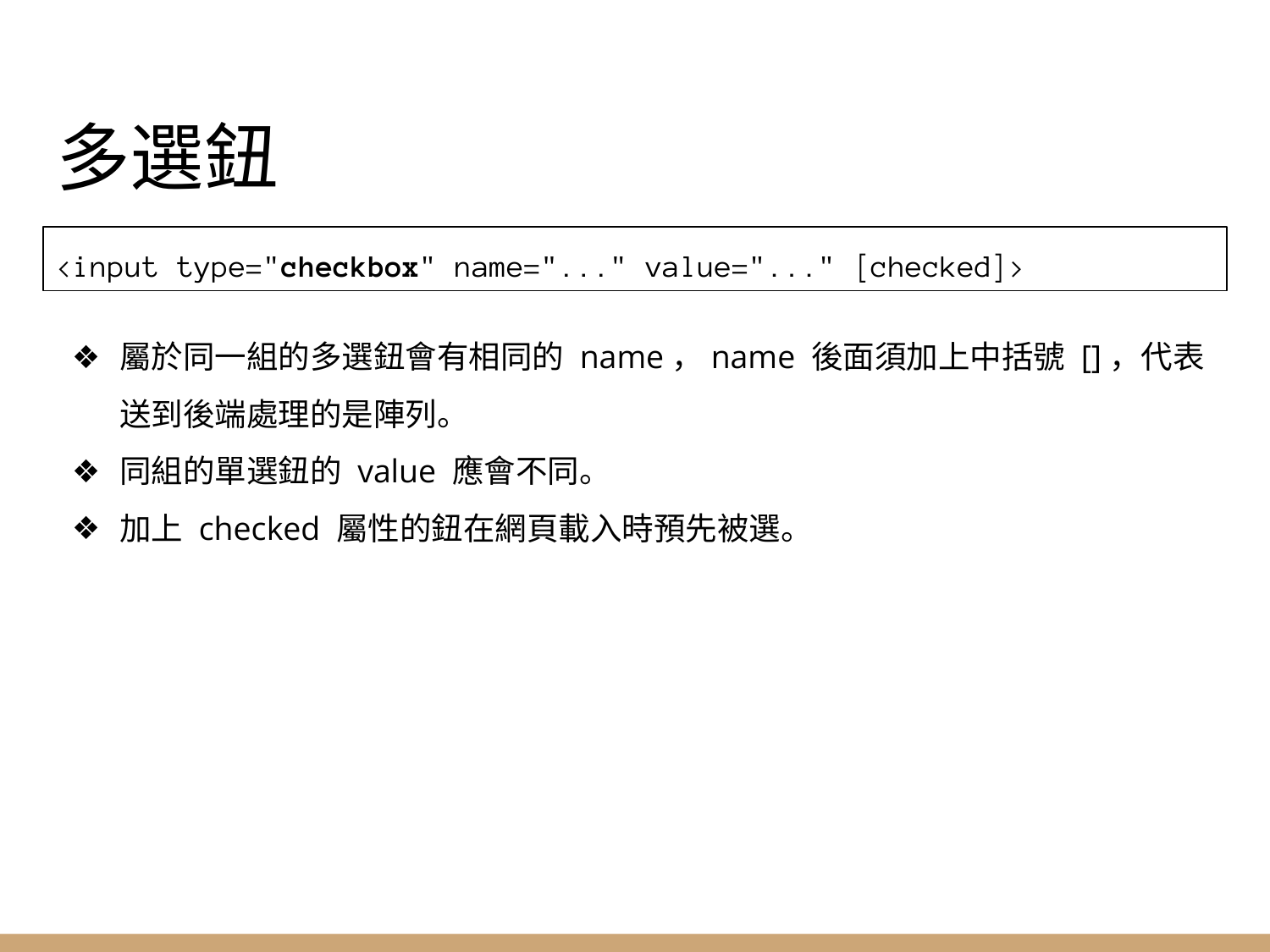

# 多選鈕
<input type="checkbox" name="..." value="..." [checked]>
屬於同一組的多選鈕會有相同的 name，name 後面須加上中括號 []，代表送到後端處理的是陣列。
同組的單選鈕的 value 應會不同。
加上 checked 屬性的鈕在網頁載入時預先被選。